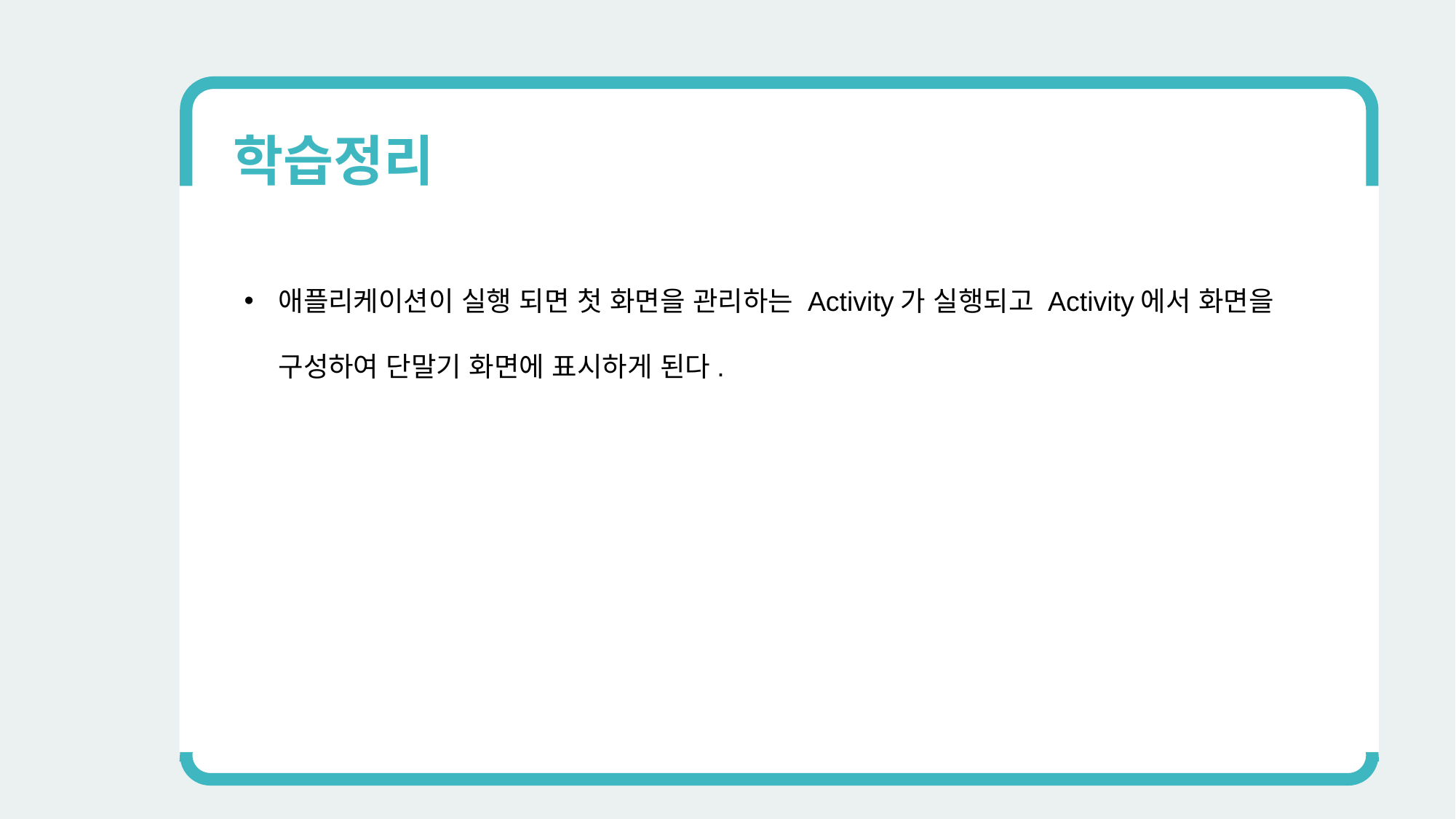

학습정리

애플리케이션이 실행 되면 첫 화면을 관리하는 Activity가 실행되고 Activity에서 화면을 구성하여 단말기 화면에 표시하게 된다.